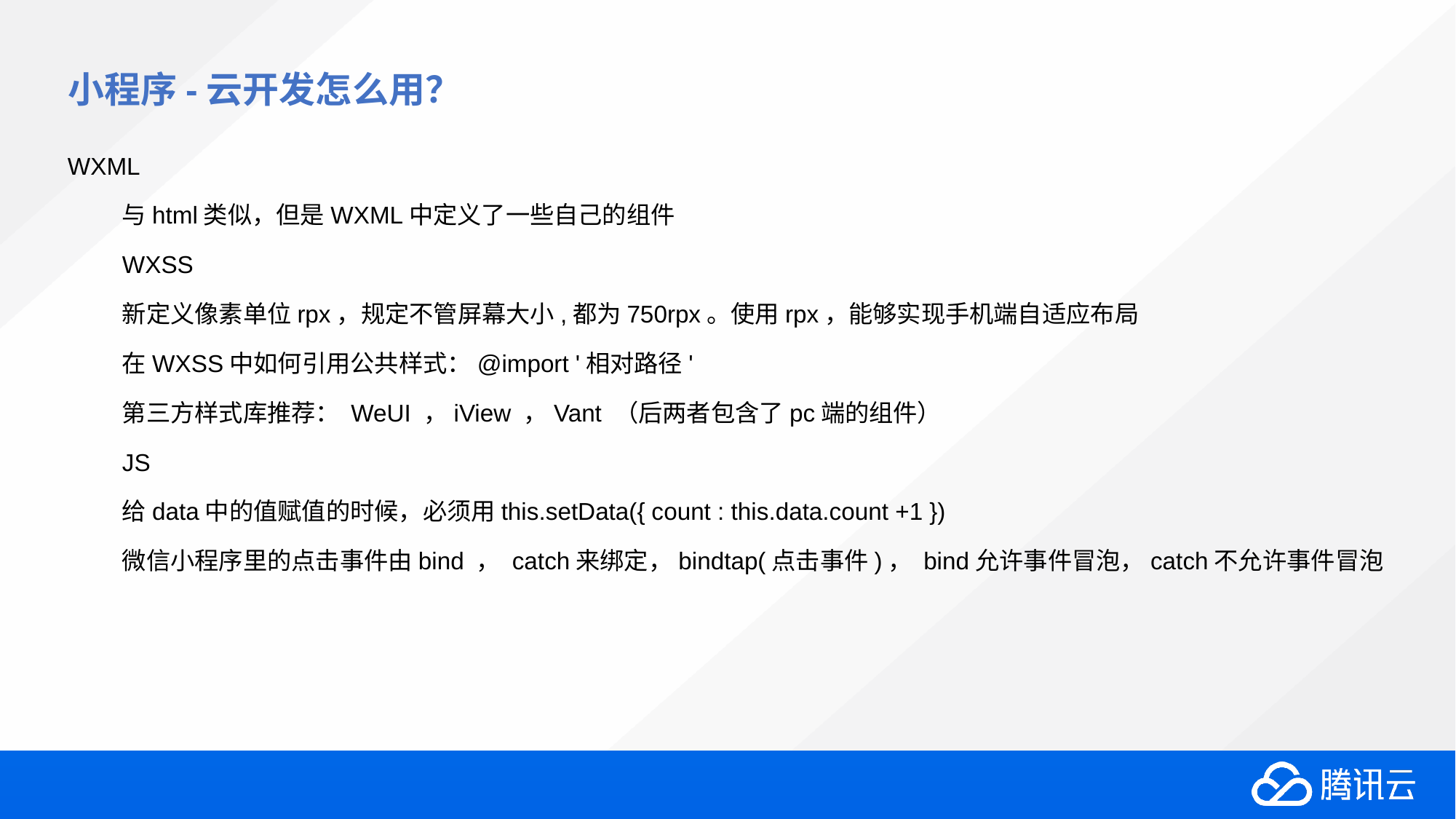

# 小程序-云开发怎么用？
WXML
与html类似，但是WXML中定义了一些自己的组件
WXSS
新定义像素单位rpx，规定不管屏幕大小,都为750rpx。使用rpx，能够实现手机端自适应布局
在WXSS中如何引用公共样式：@import '相对路径'
第三方样式库推荐： WeUI ，iView ，Vant （后两者包含了pc端的组件）
JS
给data中的值赋值的时候，必须用this.setData({ count : this.data.count +1 })
微信小程序里的点击事件由bind ， catch来绑定，bindtap(点击事件)， bind允许事件冒泡，catch不允许事件冒泡